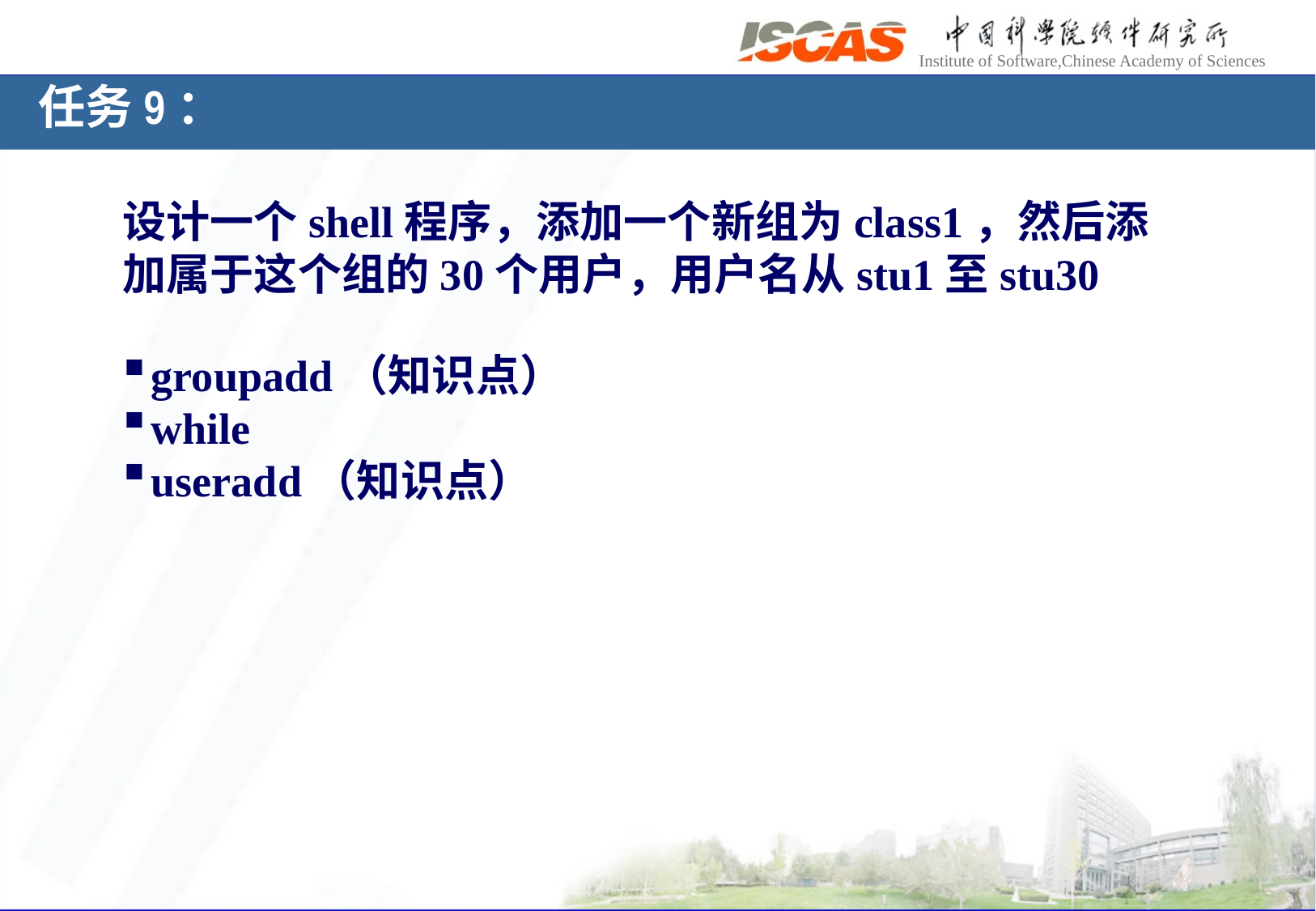

任务9：
任务10：
设计一个shell程序，添加一个新组为class1，然后添加属于这个组的30个用户，用户名从stu1至stu30

groupadd（知识点）
while
useradd（知识点）